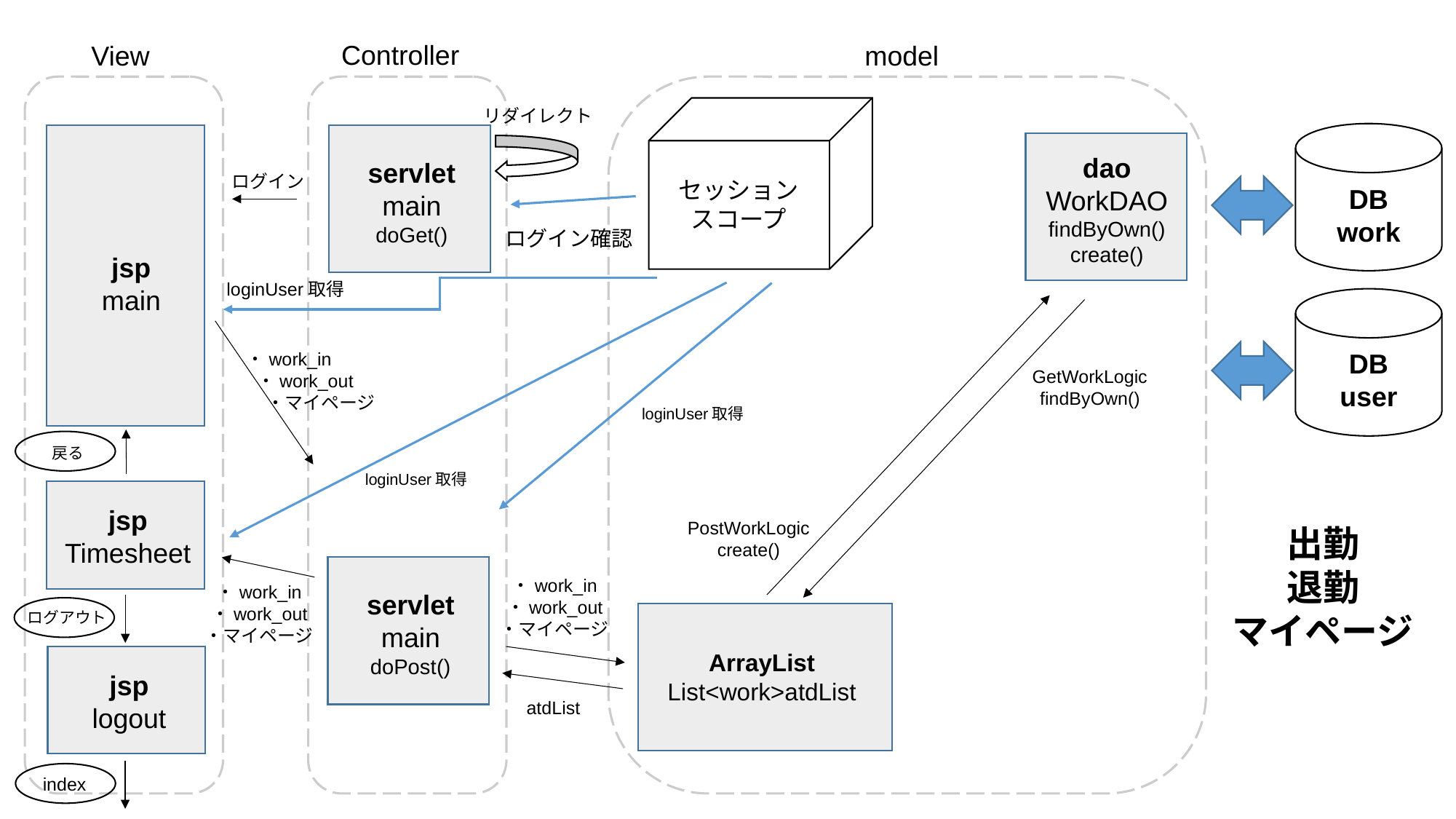

Controller
View
model

リダイレクト

DB
work

jsp
main

servlet
main
doGet()

dao
WorkDAO
findByOwn()
create()

ログイン
セッション
スコープ

ログイン確認
loginUser取得

DB
user

・work_in
       ・work_out
               ・マイページ
GetWorkLogic
findByOwn()
loginUser取得

戻る
loginUser取得

jsp
Timesheet
PostWorkLogic
create()
出勤
退勤
マイページ

servlet
main
doPost()
・work_in
・work_out
・マイページ
・work_in
・work_out
・マイページ

ログアウト

ArrayList
List<work>atdList

jsp
logout
atdList

index